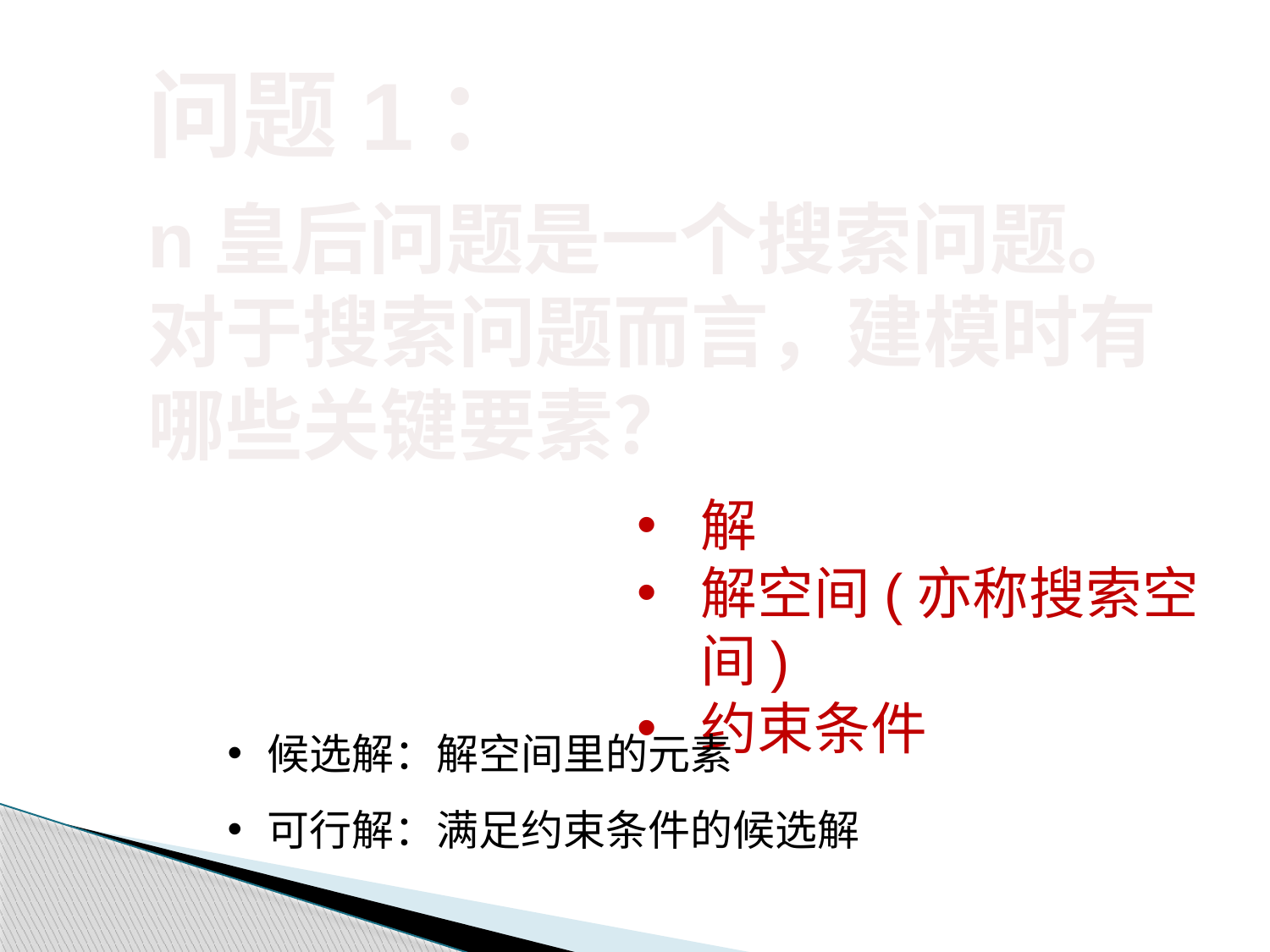

问题1：
n皇后问题是一个搜索问题。对于搜索问题而言，建模时有哪些关键要素？
解
解空间(亦称搜索空间)
约束条件
候选解：解空间里的元素
可行解：满足约束条件的候选解